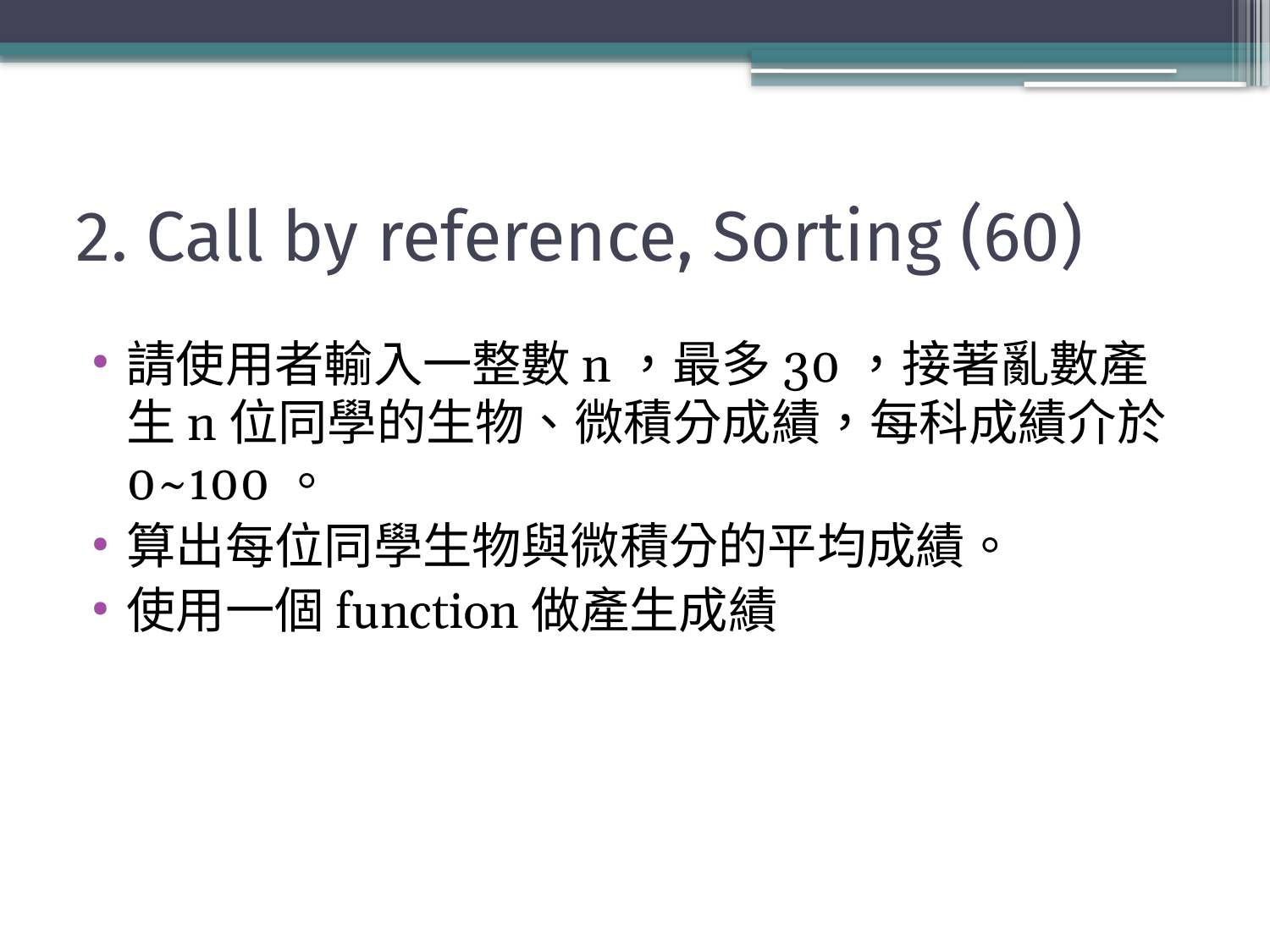

# 2. Call by reference, Sorting (60)
請使用者輸入一整數n，最多30，接著亂數產生n位同學的生物、微積分成績，每科成績介於0~100。
算出每位同學生物與微積分的平均成績。
使用一個function做產生成績